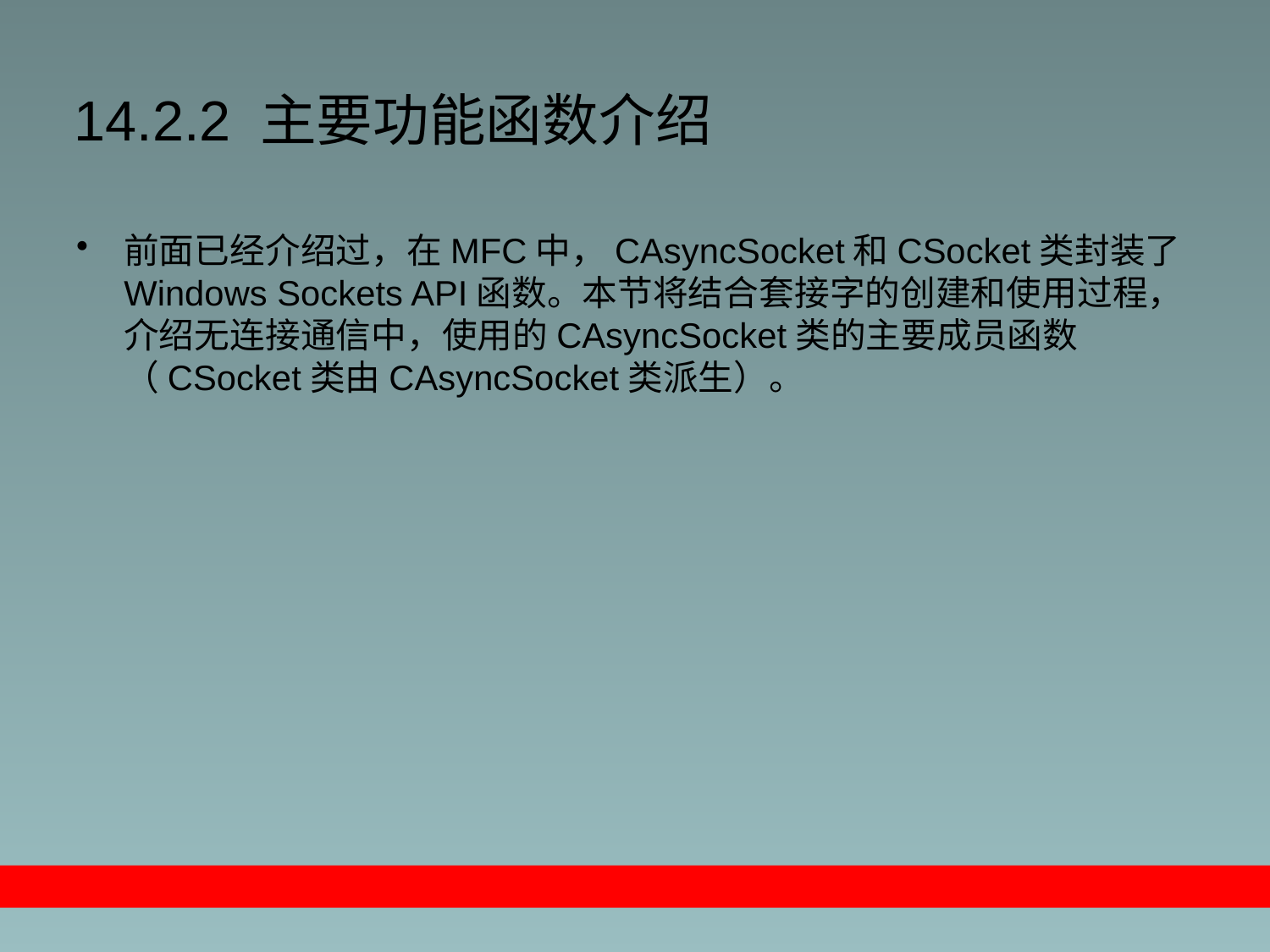

# 14.2.2 主要功能函数介绍
前面已经介绍过，在MFC中，CAsyncSocket和CSocket类封装了Windows Sockets API函数。本节将结合套接字的创建和使用过程，介绍无连接通信中，使用的CAsyncSocket类的主要成员函数（CSocket类由CAsyncSocket类派生）。